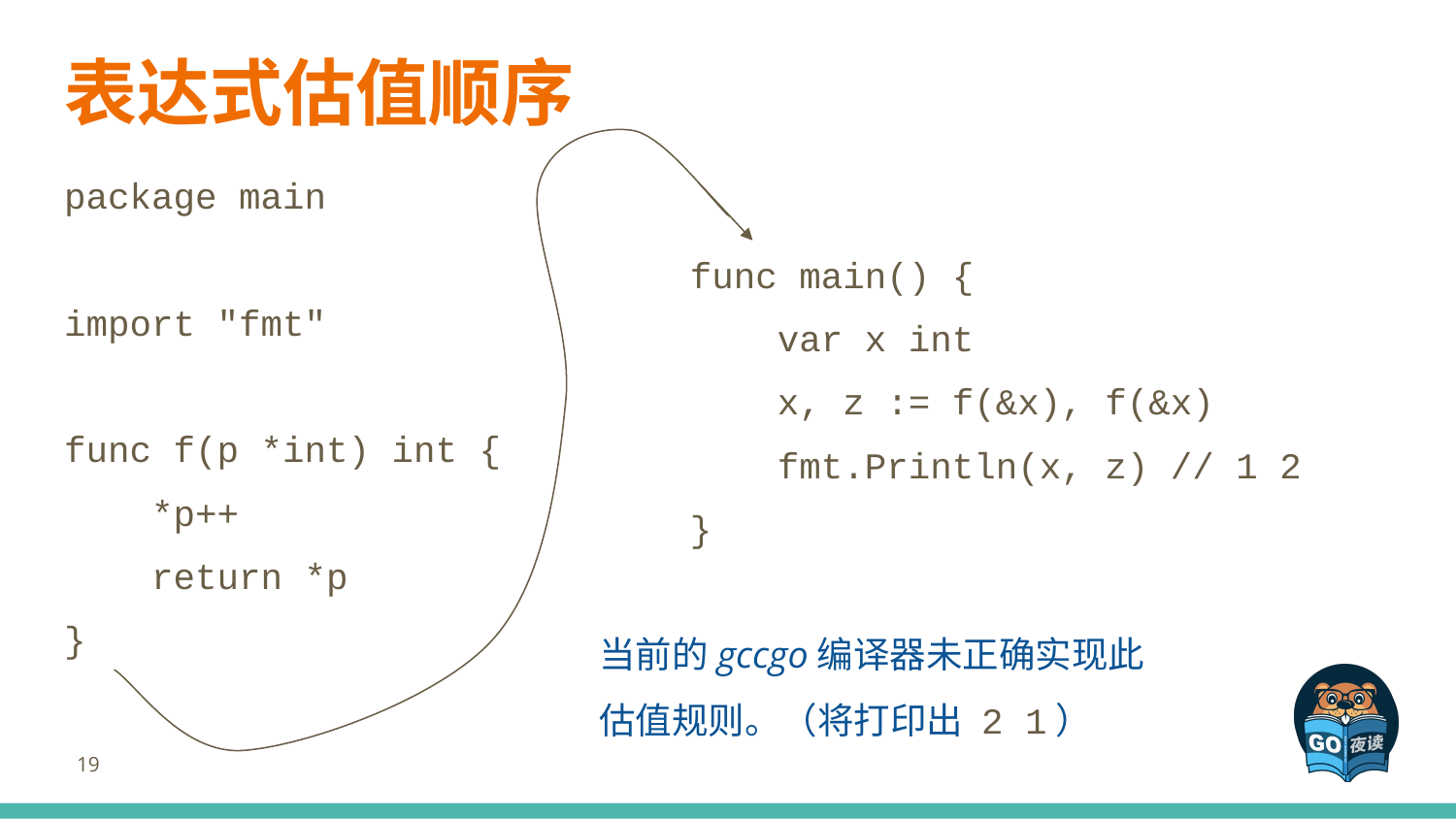

# 表达式估值顺序

package main

import "fmt"

func f(p *int) int {
    *p++
    return *p
}

func main() {
    var x int
    x, z := f(&x), f(&x)
    fmt.Println(x, z) // 1 2
}
当前的gccgo编译器未正确实现此估值规则。（将打印出 2 1）
19